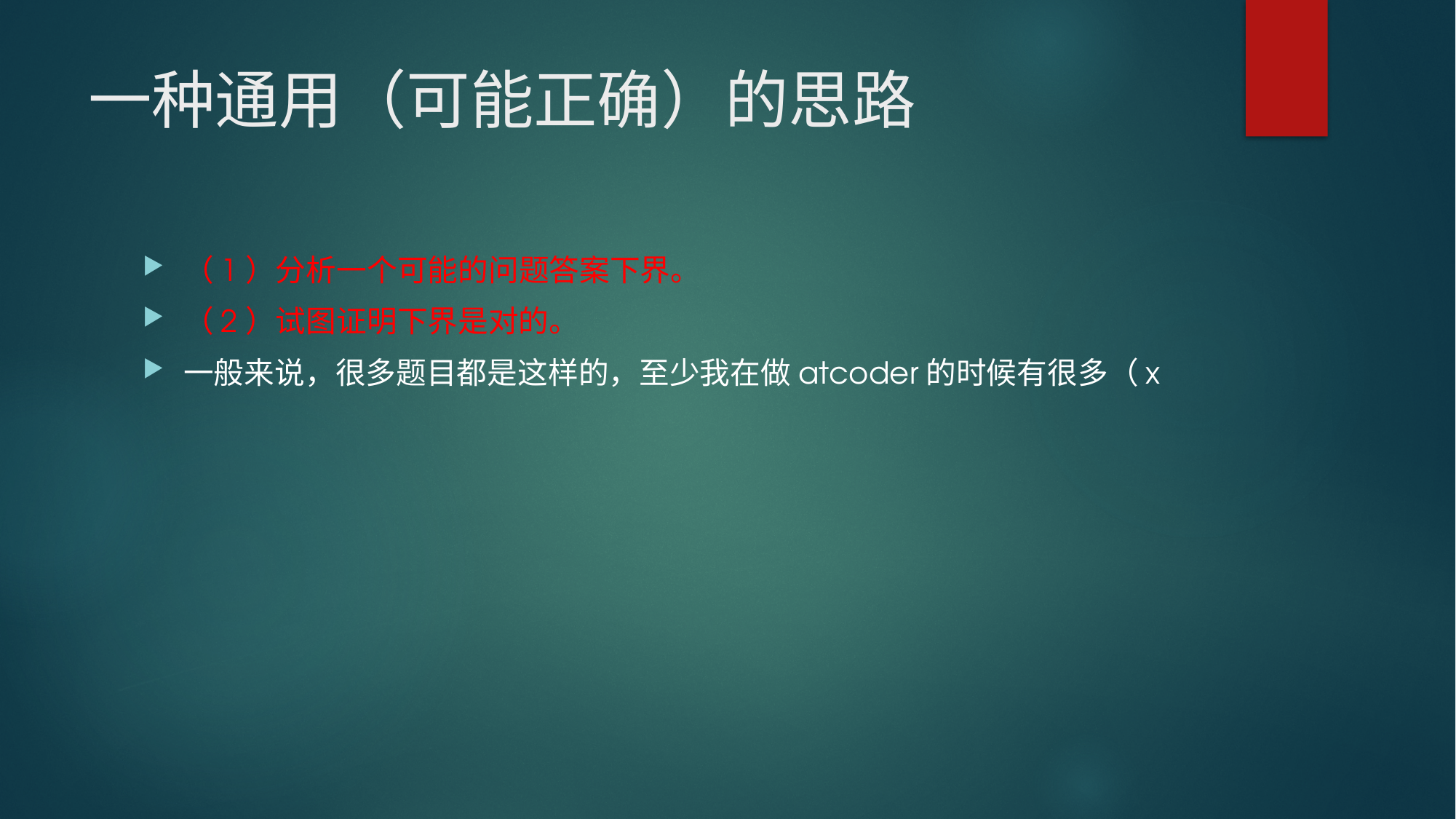

# 一种通用（可能正确）的思路
（1）分析一个可能的问题答案下界。
（2）试图证明下界是对的。
一般来说，很多题目都是这样的，至少我在做atcoder的时候有很多（x